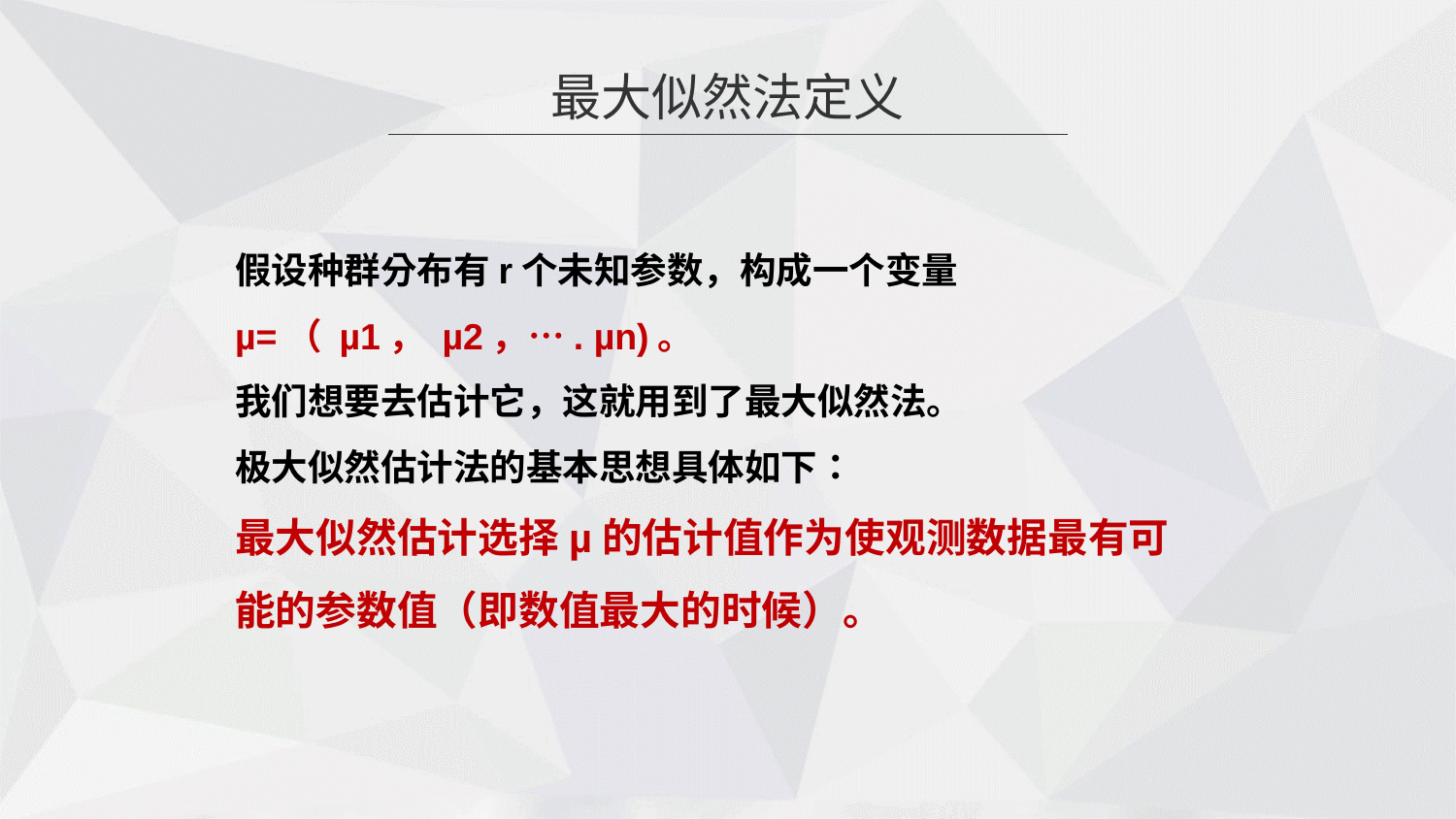

最大似然法定义
假设种群分布有r个未知参数，构成一个变量
µ=（ µ1， µ2，…. µn)。
我们想要去估计它，这就用到了最大似然法。
极大似然估计法的基本思想具体如下：
最大似然估计选择µ的估计值作为使观测数据最有可能的参数值（即数值最大的时候）。